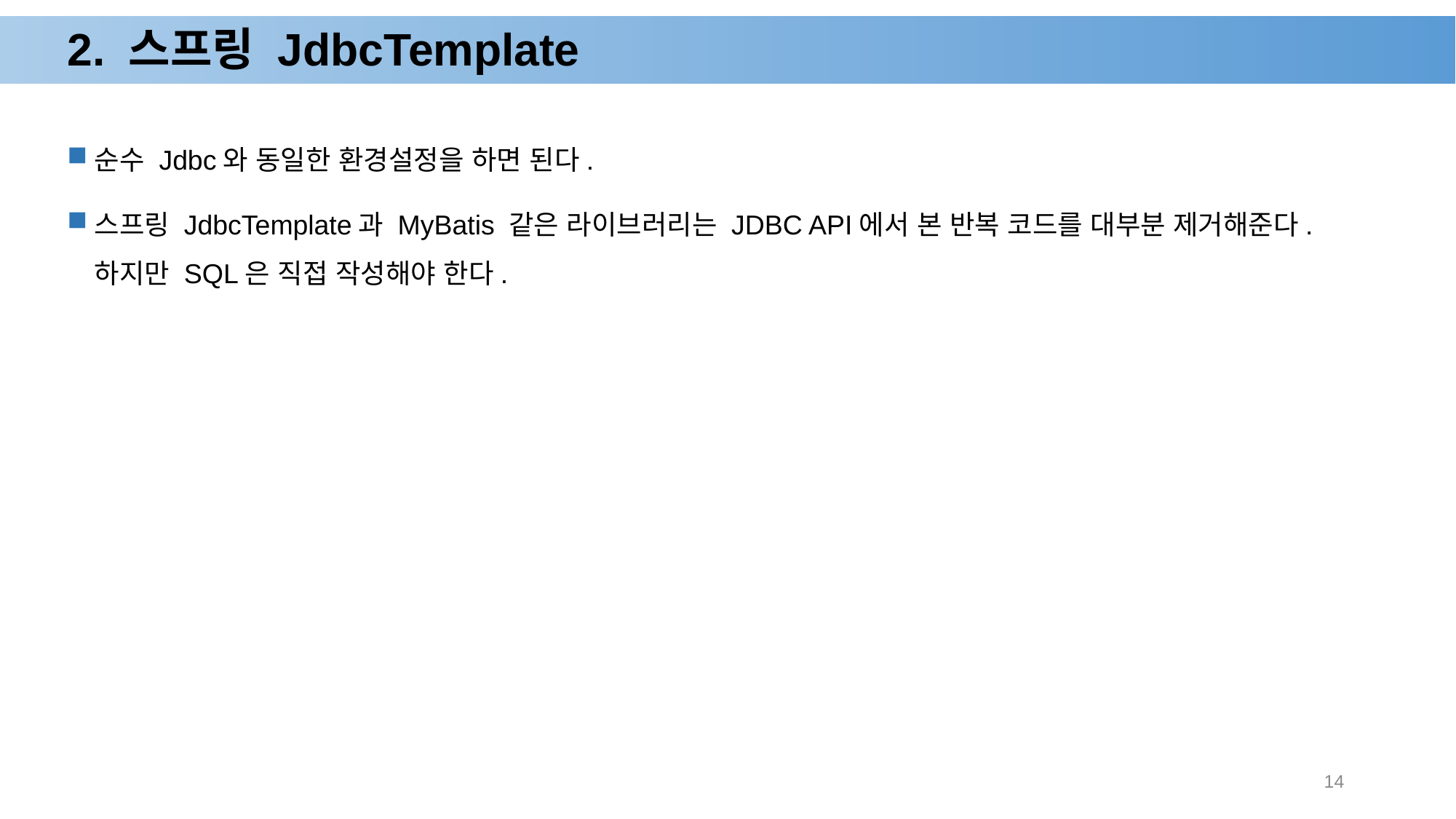

# 2. 스프링 JdbcTemplate
순수 Jdbc와 동일한 환경설정을 하면 된다.
스프링 JdbcTemplate과 MyBatis 같은 라이브러리는 JDBC API에서 본 반복 코드를 대부분 제거해준다. 하지만 SQL은 직접 작성해야 한다.
14